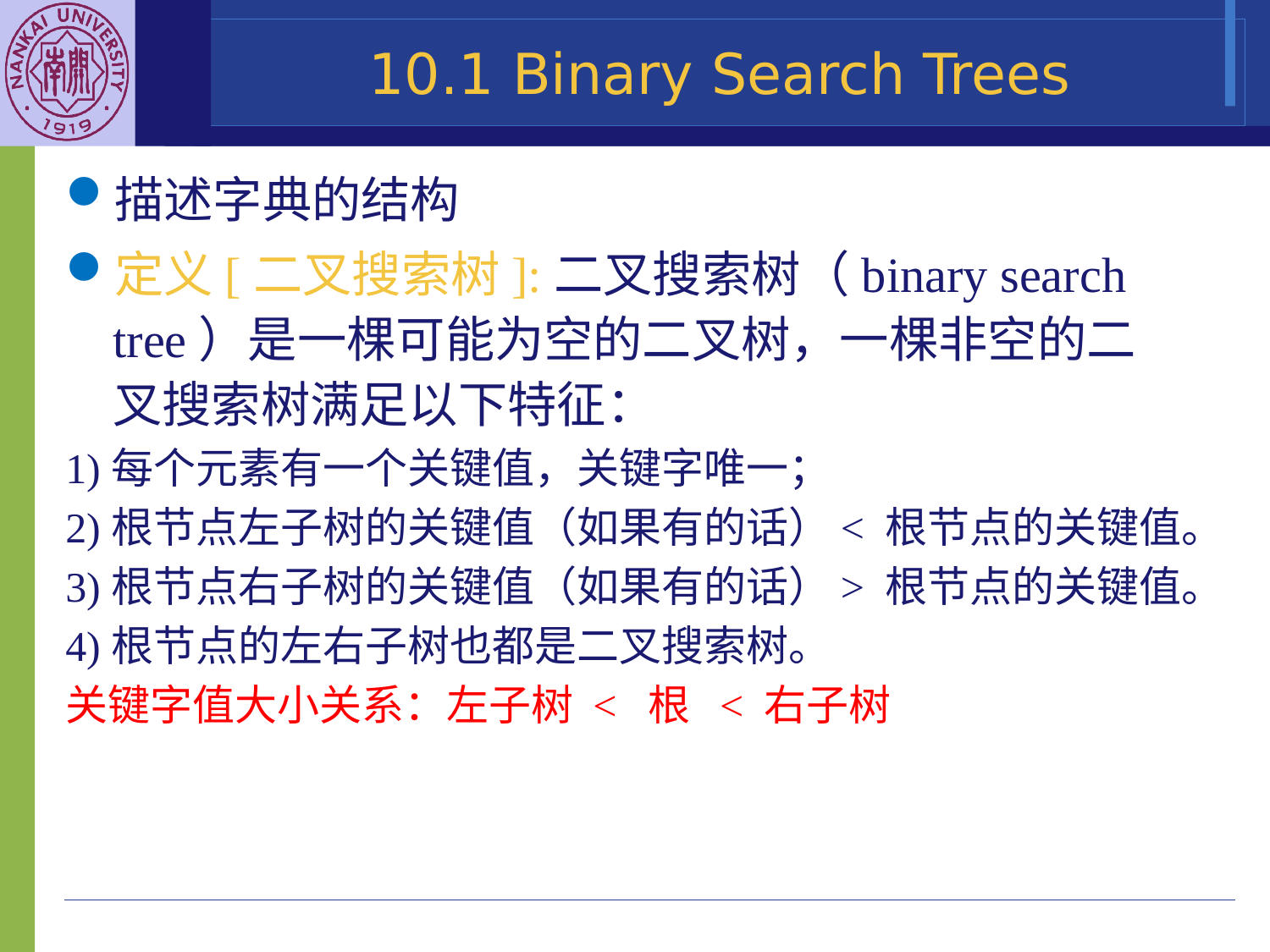

10.1 Binary Search Trees
描述字典的结构
定义[二叉搜索树]:二叉搜索树（binary search tree）是一棵可能为空的二叉树，一棵非空的二叉搜索树满足以下特征：
1)每个元素有一个关键值，关键字唯一；
2)根节点左子树的关键值（如果有的话）< 根节点的关键值。
3)根节点右子树的关键值（如果有的话）> 根节点的关键值。
4)根节点的左右子树也都是二叉搜索树。
关键字值大小关系：左子树 <  根  < 右子树
2